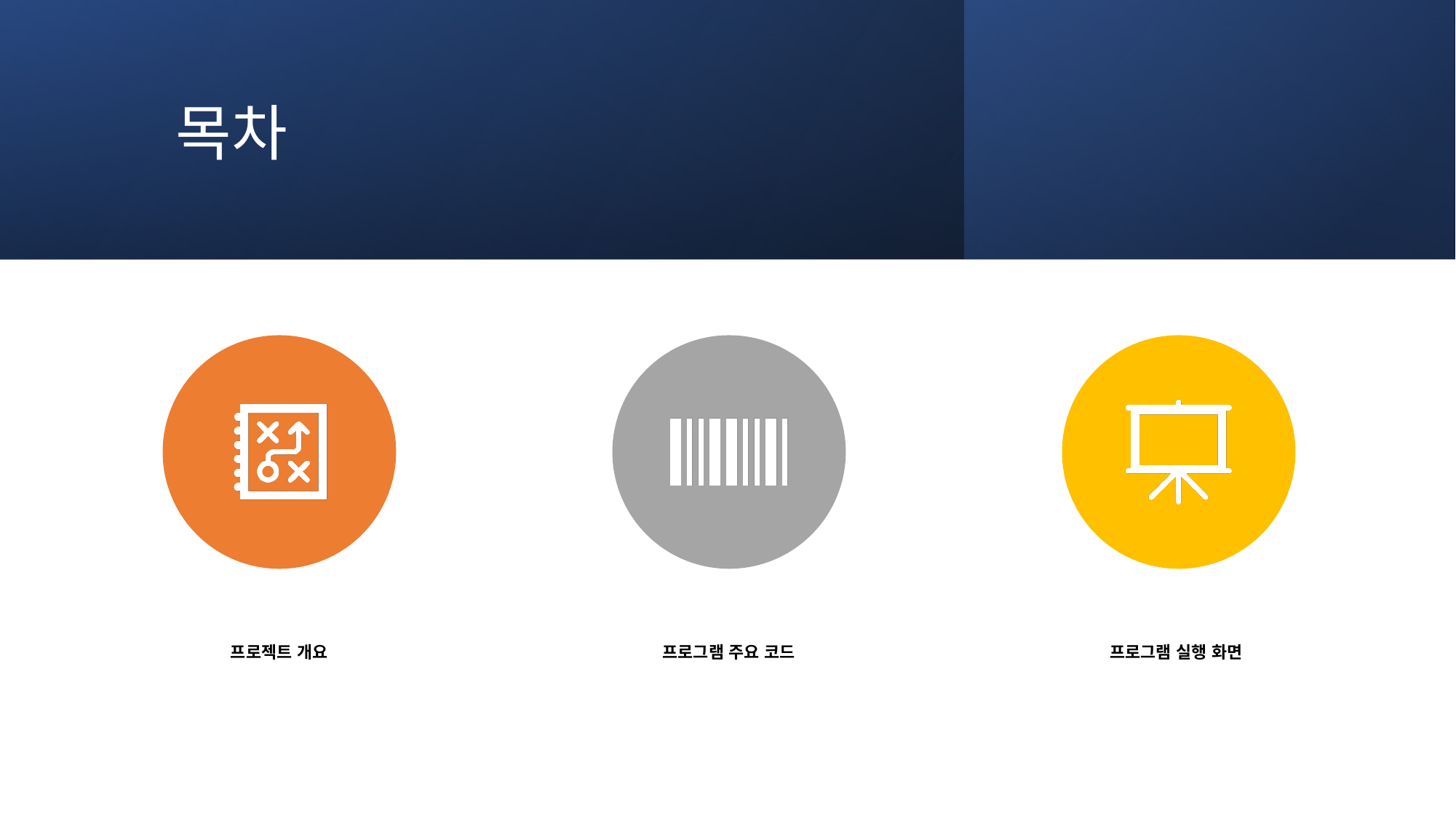

# 목차
프로젝트 개요
프로그램 주요 코드
프로그램 실행 화면